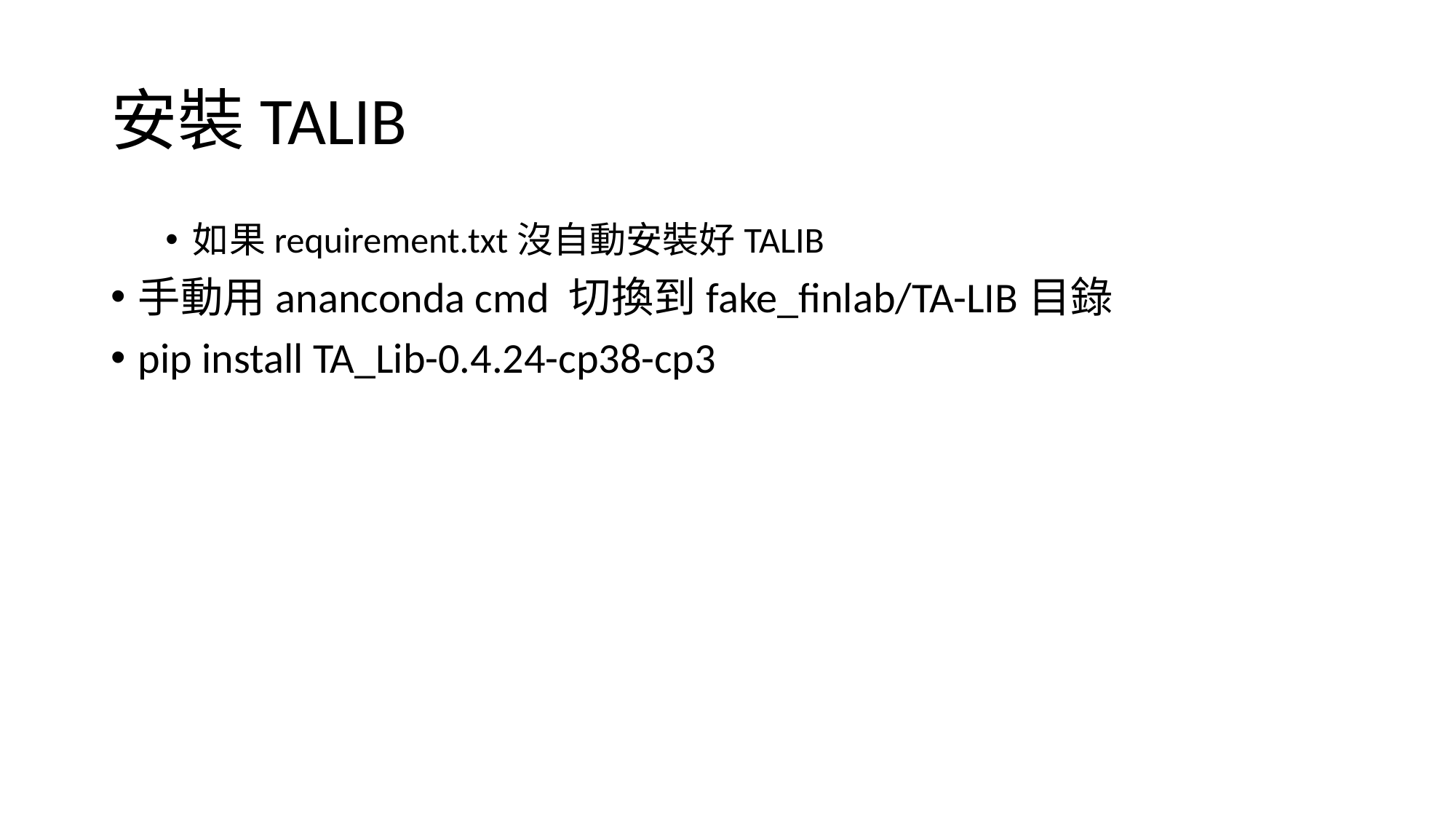

# 安裝TALIB
如果requirement.txt沒自動安裝好TALIB
手動用ananconda cmd 切換到fake_finlab/TA-LIB目錄
pip install TA_Lib-0.4.24-cp38-cp3